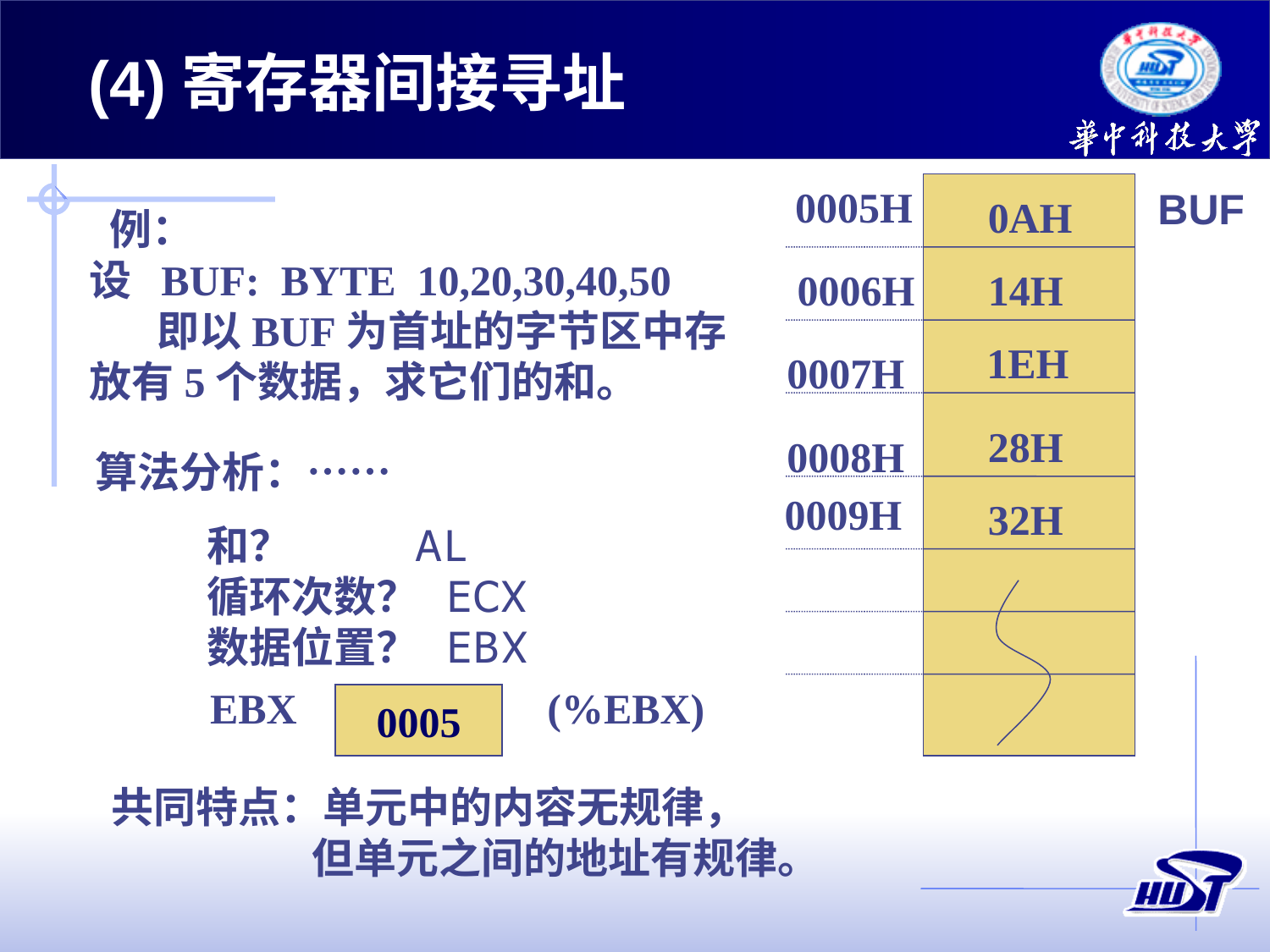

(4)寄存器间接寻址
0005H

BUF
0AH
 例：
设  BUF:  BYTE  10,20,30,40,50
      即以BUF为首址的字节区中存放有5个数据，求它们的和。

0006H
14H

1EH
0007H

28H
0008H
算法分析：……

0009H
32H
和？            AL
循环次数？  ECX
数据位置？  EBX
EBX
0005
(%EBX)

共同特点：单元中的内容无规律，
                    但单元之间的地址有规律。